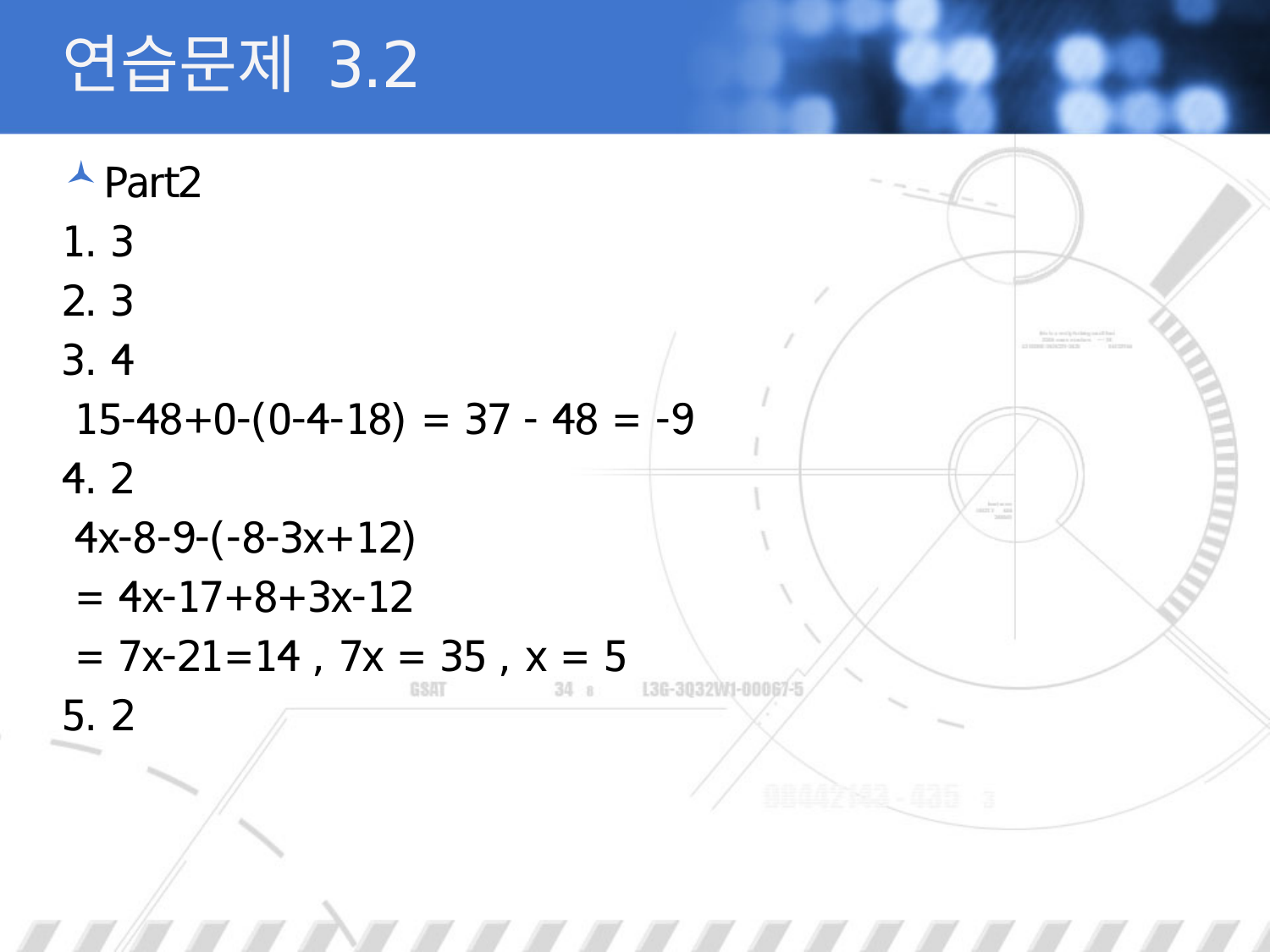

# 연습문제 3.2
Part2
1. 3
2. 3
3. 4
 15-48+0-(0-4-18) = 37 - 48 = -9
4. 2
 4x-8-9-(-8-3x+12)
 = 4x-17+8+3x-12
 = 7x-21=14 , 7x = 35 , x = 5
5. 2